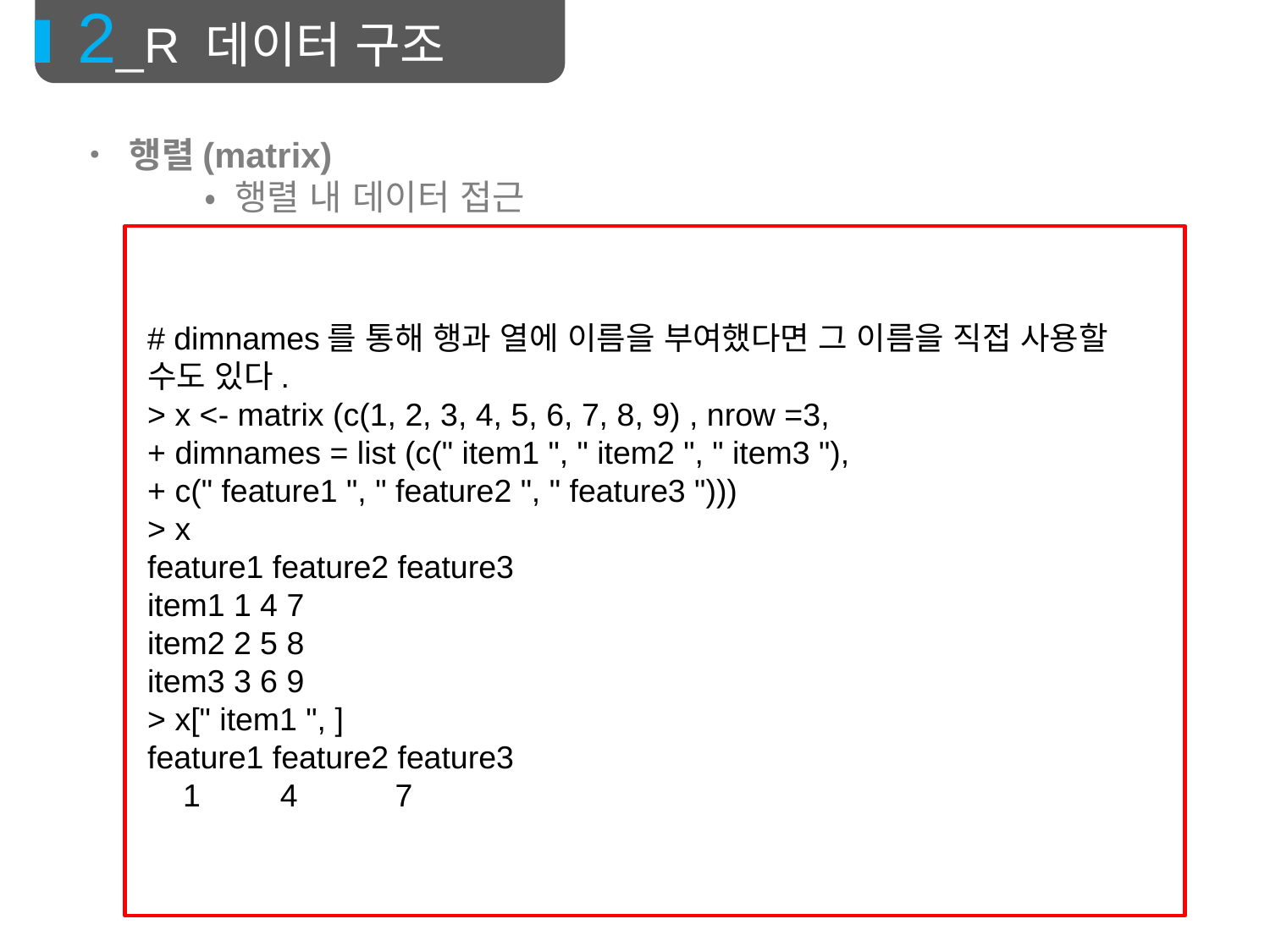

2_R 데이터 구조

• 행렬(matrix)
	• 행렬 내 데이터 접근

# dimnames를 통해 행과 열에 이름을 부여했다면 그 이름을 직접 사용할 수도 있다.
> x <- matrix (c(1, 2, 3, 4, 5, 6, 7, 8, 9) , nrow =3,
+ dimnames = list (c(" item1 ", " item2 ", " item3 "),
+ c(" feature1 ", " feature2 ", " feature3 ")))
> x
feature1 feature2 feature3
item1 1 4 7
item2 2 5 8
item3 3 6 9
> x[" item1 ", ]
feature1 feature2 feature3
    1         4           7